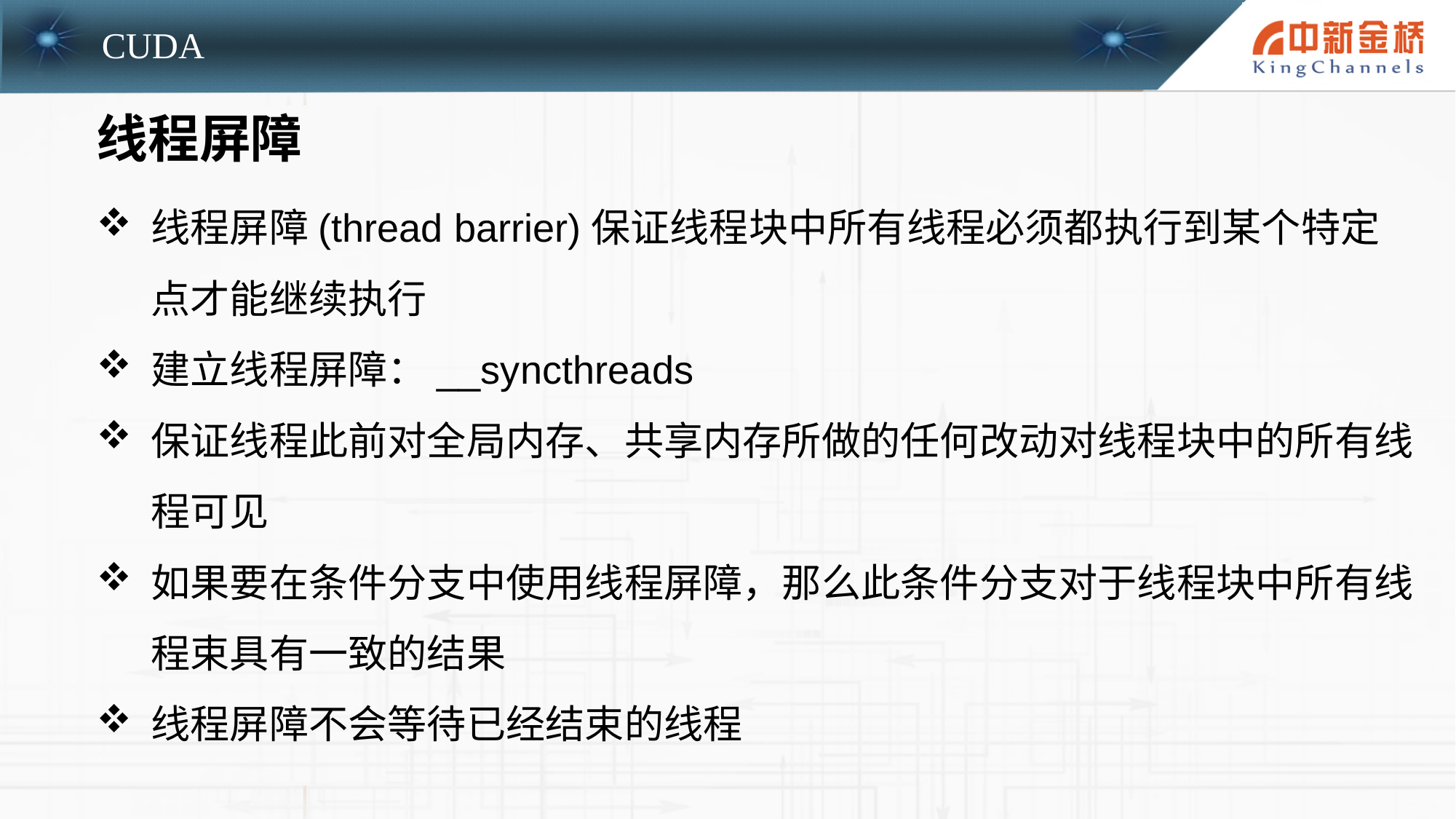

线程屏障
线程屏障(thread barrier)保证线程块中所有线程必须都执行到某个特定点才能继续执行
建立线程屏障：__syncthreads
保证线程此前对全局内存、共享内存所做的任何改动对线程块中的所有线程可见
如果要在条件分支中使用线程屏障，那么此条件分支对于线程块中所有线程束具有一致的结果
线程屏障不会等待已经结束的线程